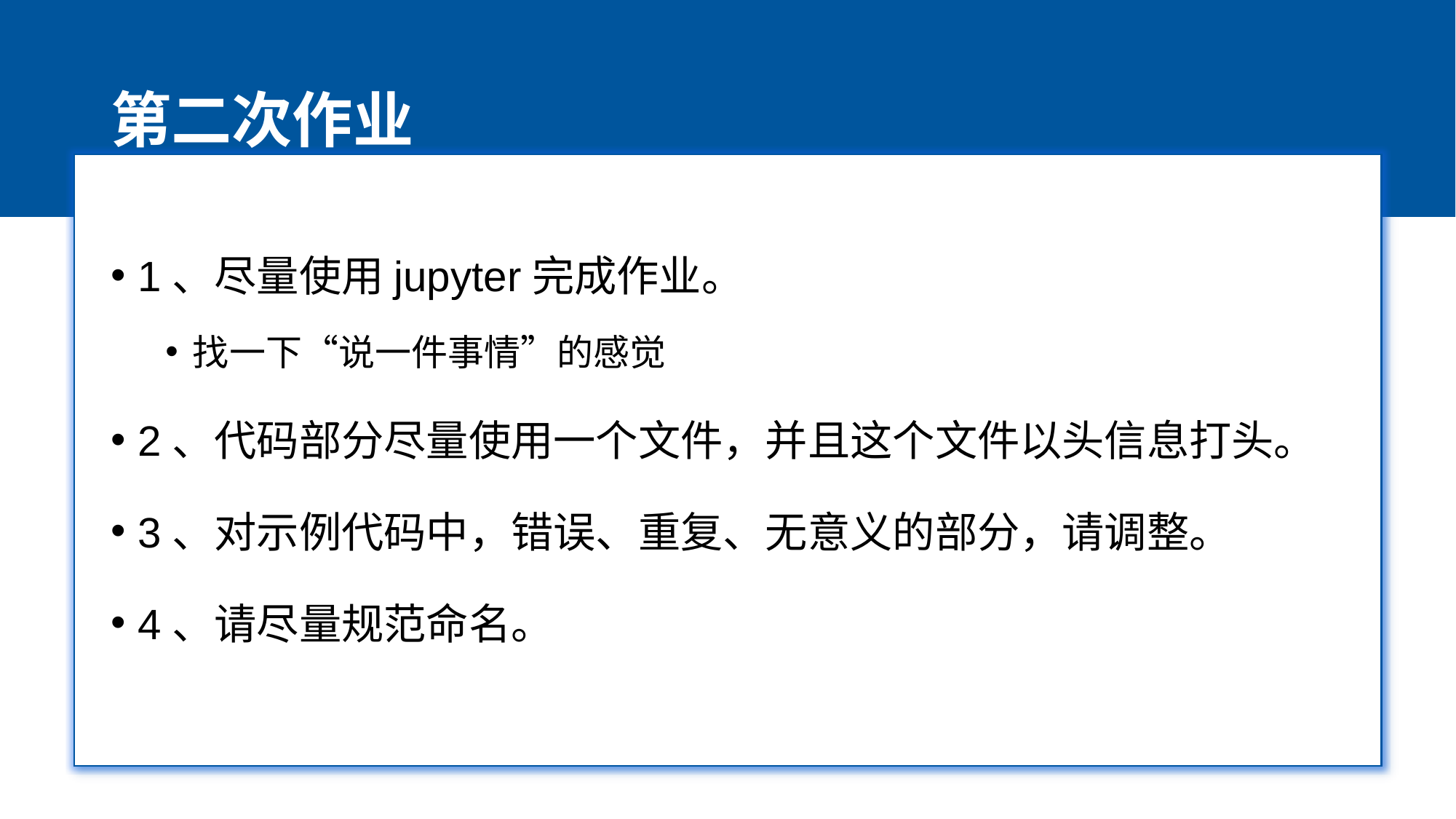

# 第二次作业
1、尽量使用jupyter完成作业。
找一下“说一件事情”的感觉
2、代码部分尽量使用一个文件，并且这个文件以头信息打头。
3、对示例代码中，错误、重复、无意义的部分，请调整。
4、请尽量规范命名。